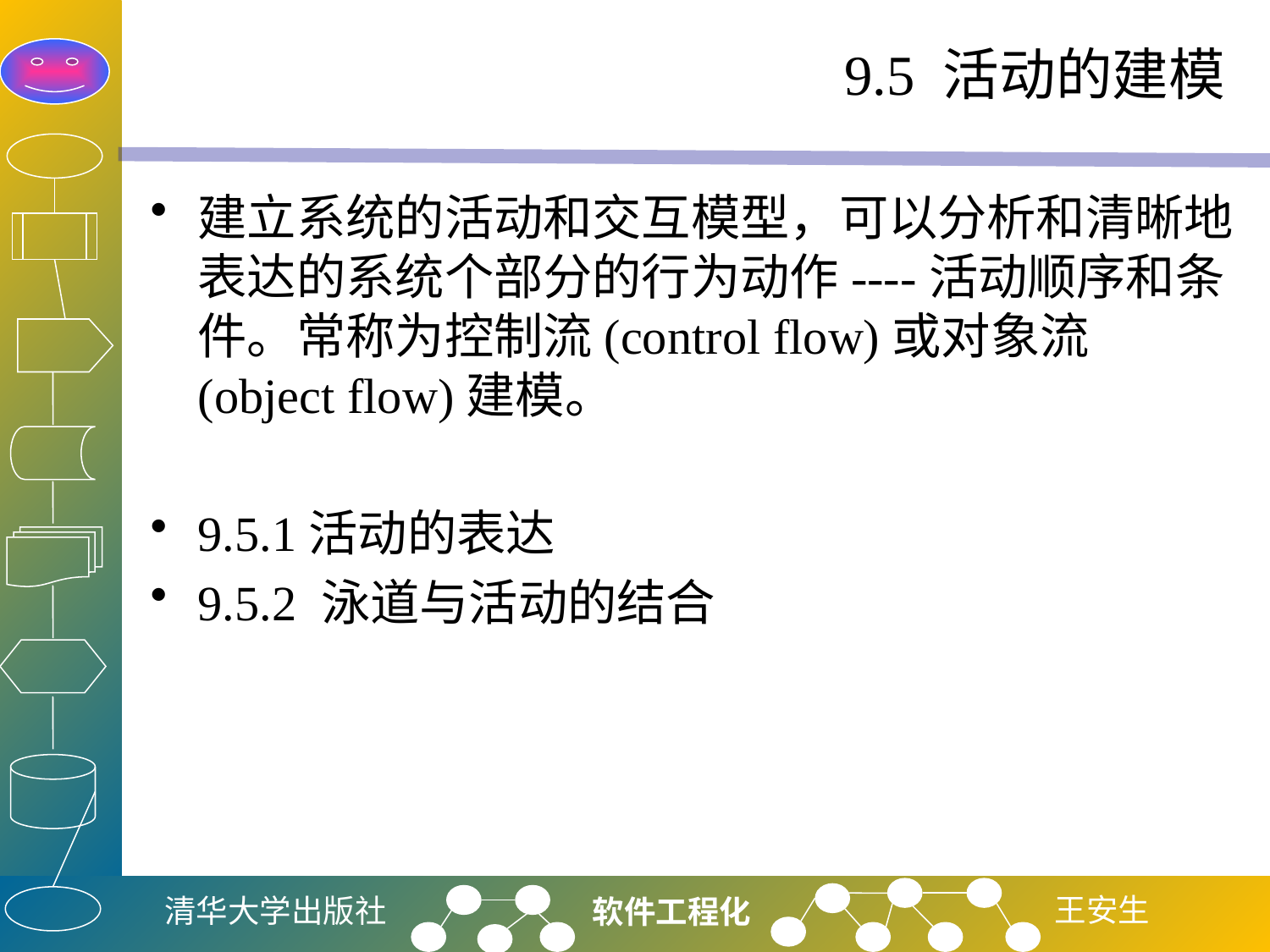

# 9.5 活动的建模
建立系统的活动和交互模型，可以分析和清晰地表达的系统个部分的行为动作----活动顺序和条件。常称为控制流(control flow)或对象流(object flow)建模。

9.5.1活动的表达
9.5.2 泳道与活动的结合